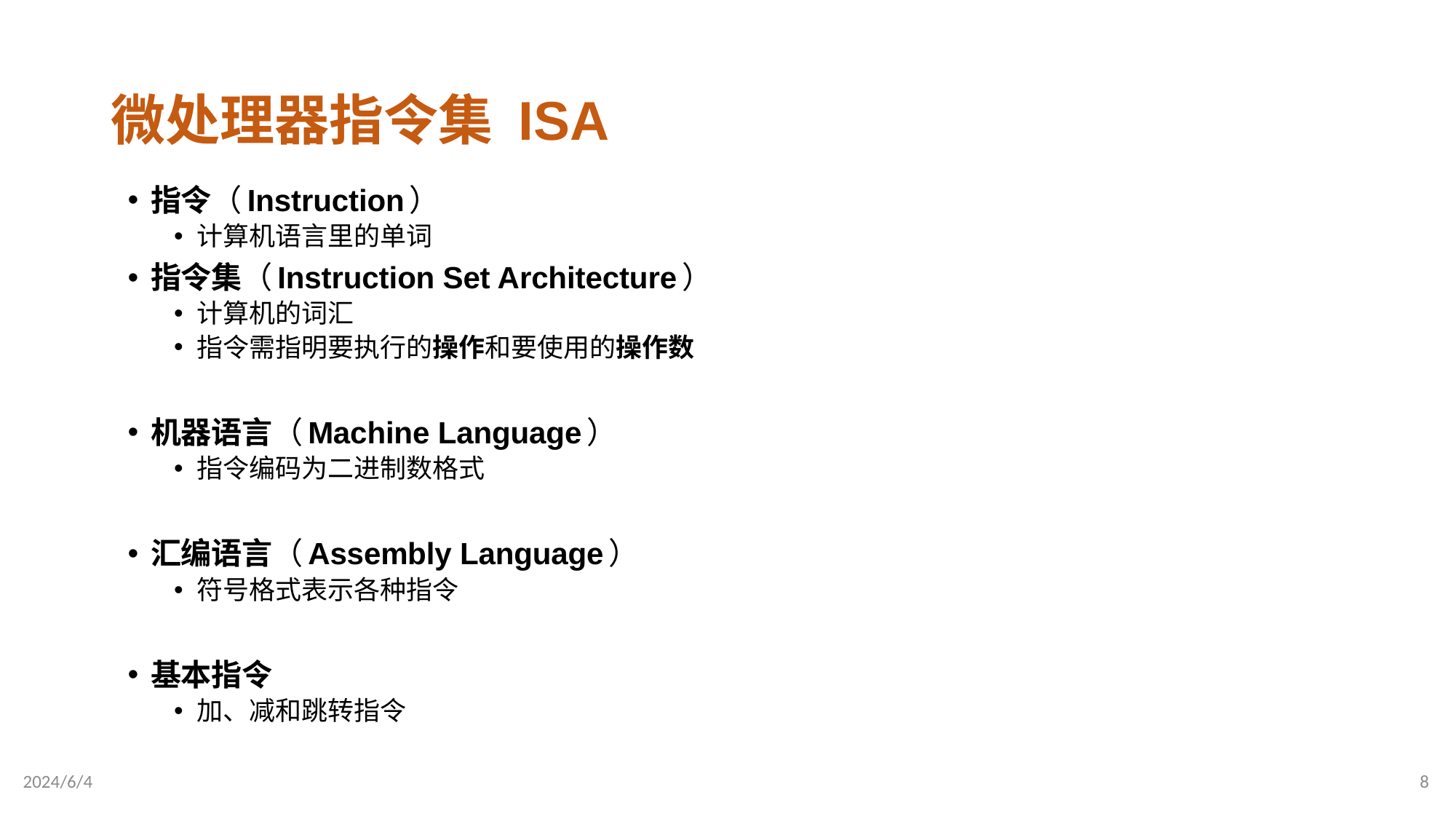

# 微处理器指令集 ISA
指令（Instruction）
计算机语言里的单词
指令集（Instruction Set Architecture）
计算机的词汇
指令需指明要执行的操作和要使用的操作数

机器语言（Machine Language）
指令编码为二进制数格式

汇编语言（Assembly Language）
符号格式表示各种指令

基本指令
加、减和跳转指令
2024/6/4

8